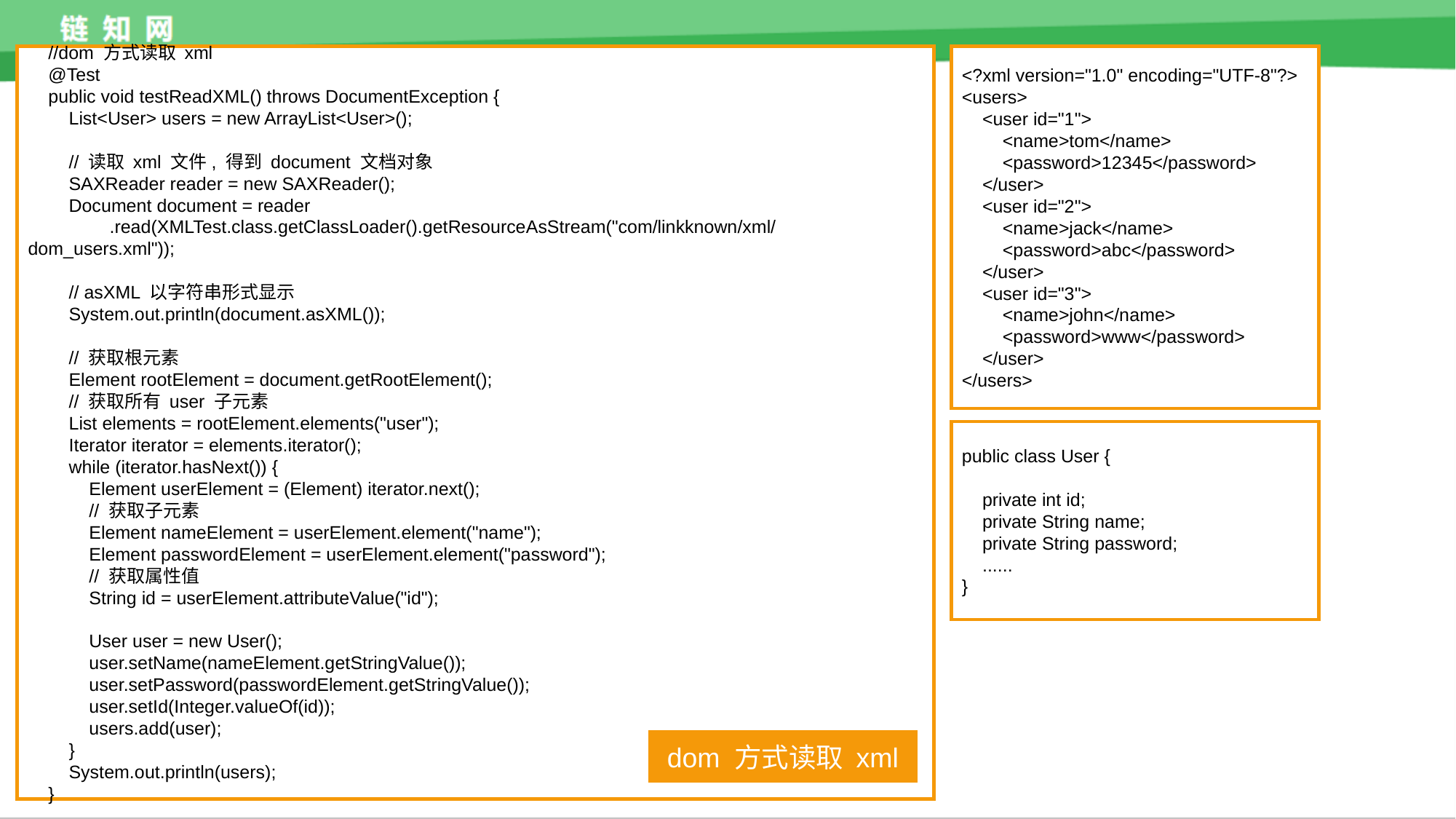

//dom 方式读取 xml
    @Test
    public void testReadXML() throws DocumentException {
        List<User> users = new ArrayList<User>();

        // 读取 xml 文件, 得到 document 文档对象
        SAXReader reader = new SAXReader();
        Document document = reader
                .read(XMLTest.class.getClassLoader().getResourceAsStream("com/linkknown/xml/dom_users.xml"));

        // asXML 以字符串形式显示
        System.out.println(document.asXML());

        // 获取根元素
        Element rootElement = document.getRootElement();
        // 获取所有 user 子元素
        List elements = rootElement.elements("user");
        Iterator iterator = elements.iterator();
        while (iterator.hasNext()) {
            Element userElement = (Element) iterator.next();
            // 获取子元素
            Element nameElement = userElement.element("name");
            Element passwordElement = userElement.element("password");
            // 获取属性值
            String id = userElement.attributeValue("id");

            User user = new User();
            user.setName(nameElement.getStringValue());
            user.setPassword(passwordElement.getStringValue());
            user.setId(Integer.valueOf(id));
            users.add(user);
        }
        System.out.println(users);
    }
<?xml version="1.0" encoding="UTF-8"?>
<users>
    <user id="1">
        <name>tom</name>
        <password>12345</password>
    </user>
    <user id="2">
        <name>jack</name>
        <password>abc</password>
    </user>
    <user id="3">
        <name>john</name>
        <password>www</password>
    </user>
</users>
public class User {

    private int id;
    private String name;
    private String password;
    ......
}
dom 方式读取 xml